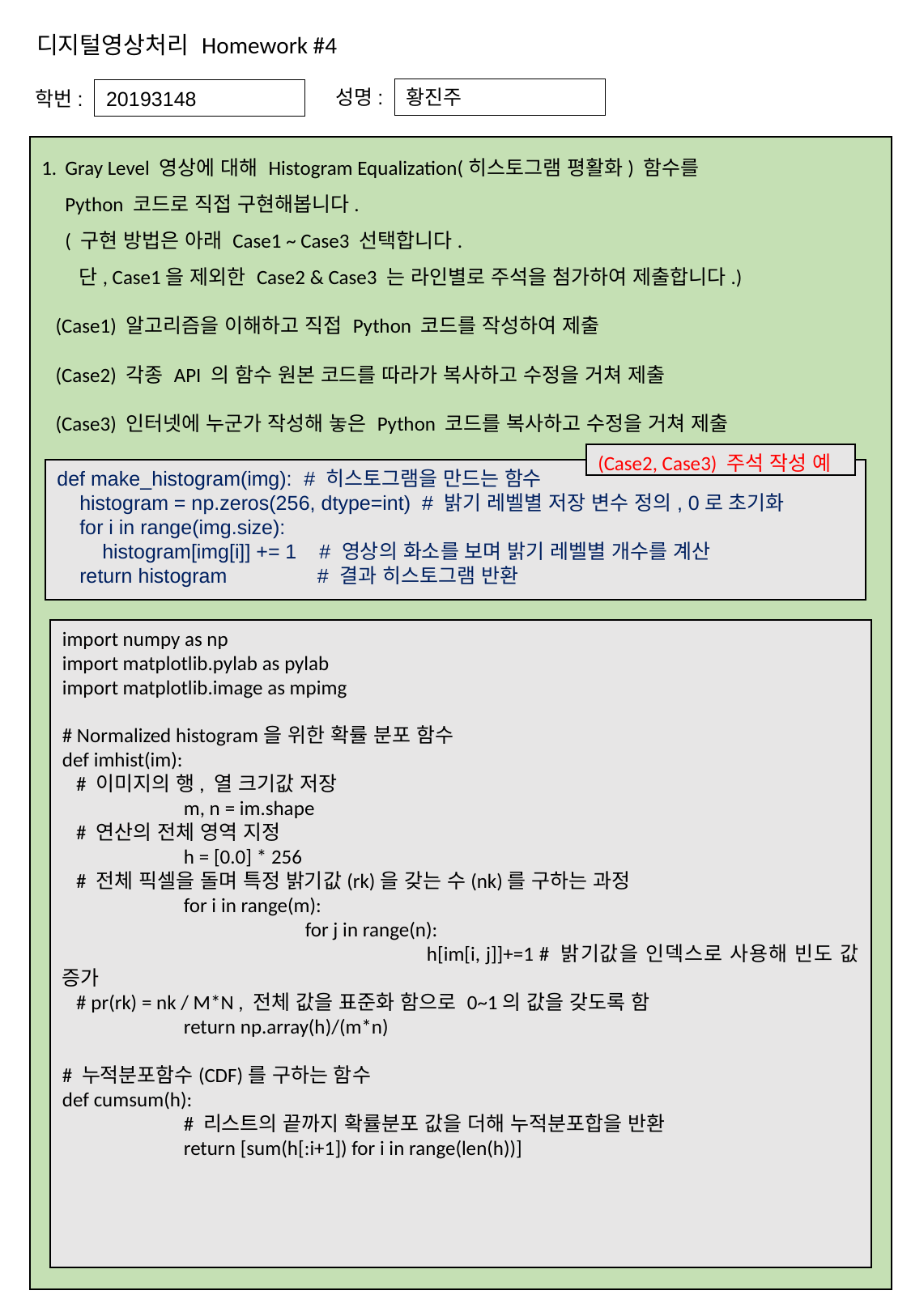

# 디지털영상처리 Homework #4
성명:
황진주
학번:
20193148
Gray Level 영상에 대해 Histogram Equalization(히스토그램 평활화) 함수를
Python 코드로 직접 구현해봅니다.
( 구현 방법은 아래 Case1 ~ Case3 선택합니다.
  단, Case1을 제외한 Case2 & Case3 는 라인별로 주석을 첨가하여 제출합니다.)
   (Case1) 알고리즘을 이해하고 직접 Python 코드를 작성하여 제출
   (Case2) 각종 API 의 함수 원본 코드를 따라가 복사하고 수정을 거쳐 제출
   (Case3) 인터넷에 누군가 작성해 놓은 Python 코드를 복사하고 수정을 거쳐 제출

(Case2, Case3) 주석 작성 예
def make_histogram(img):  # 히스토그램을 만드는 함수
    histogram = np.zeros(256, dtype=int)  # 밝기 레벨별 저장 변수 정의, 0로 초기화
    for i in range(img.size):
        histogram[img[i]] += 1    # 영상의 화소를 보며 밝기 레벨별 개수를 계산
    return histogram                # 결과 히스토그램 반환
import numpy as np
import matplotlib.pylab as pylab
import matplotlib.image as mpimg

# Normalized histogram을 위한 확률 분포 함수
def imhist(im):
   # 이미지의 행, 열 크기값 저장
	m, n = im.shape
   # 연산의 전체 영역 지정
	h = [0.0] * 256
   # 전체 픽셀을 돌며 특정 밝기값(rk)을 갖는 수(nk)를 구하는 과정
	for i in range(m):
		for j in range(n):
			h[im[i, j]]+=1 # 밝기값을 인덱스로 사용해 빈도 값 증가
   # pr(rk) = nk / M*N , 전체 값을 표준화 함으로 0~1의 값을 갖도록 함
	return np.array(h)/(m*n)

# 누적분포함수(CDF)를 구하는 함수
def cumsum(h):
	# 리스트의 끝까지 확률분포 값을 더해 누적분포합을 반환
	return [sum(h[:i+1]) for i in range(len(h))]